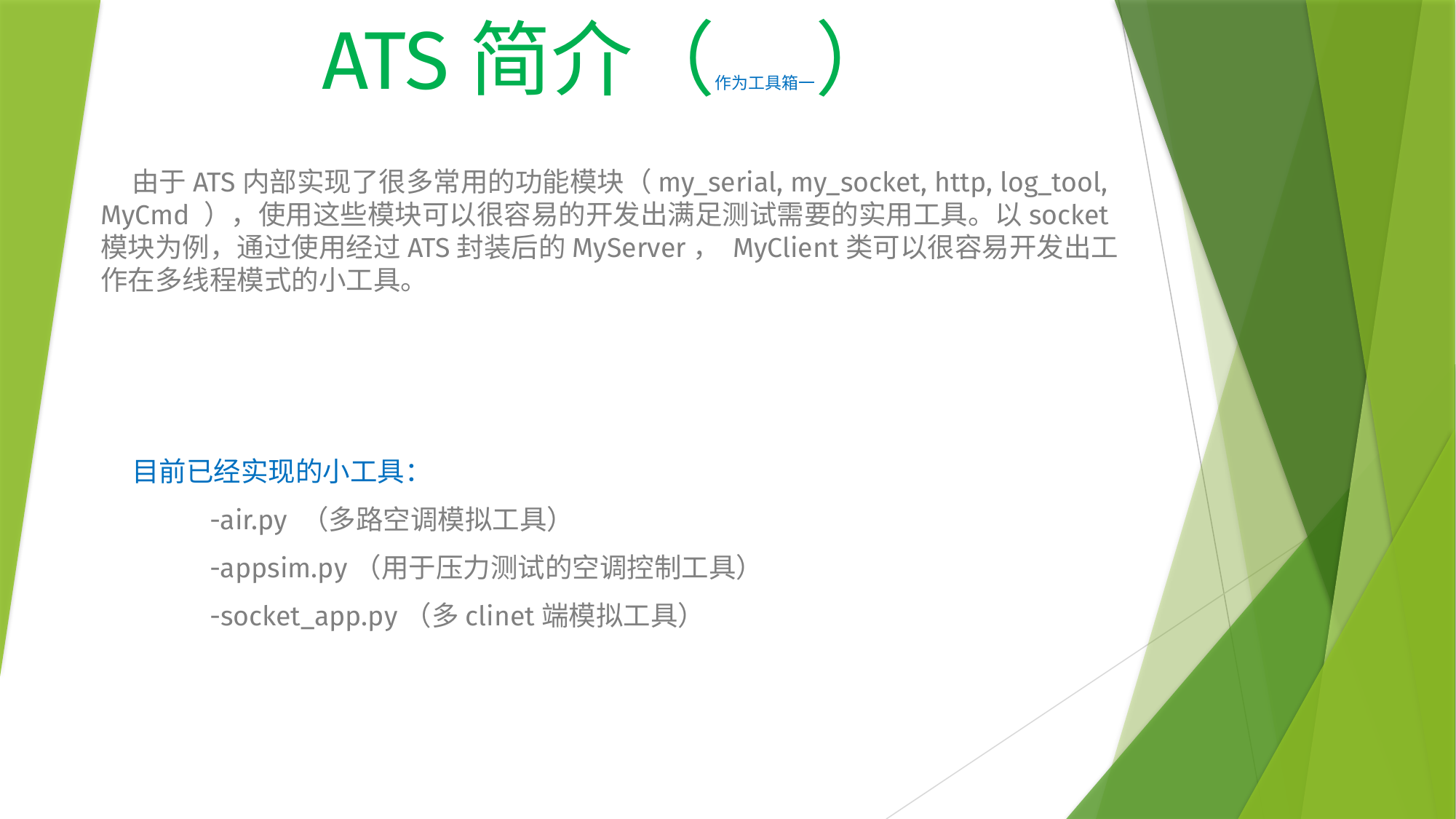

ATS简介（作为工具箱一）

    由于ATS内部实现了很多常用的功能模块（my_serial, my_socket, http, log_tool, MyCmd ），使用这些模块可以很容易的开发出满足测试需要的实用工具。以socket模块为例，通过使用经过ATS封装后的MyServer， MyClient类可以很容易开发出工作在多线程模式的小工具。

    目前已经实现的小工具：
	-air.py （多路空调模拟工具）
	-appsim.py（用于压力测试的空调控制工具）
	-socket_app.py（多clinet端模拟工具）